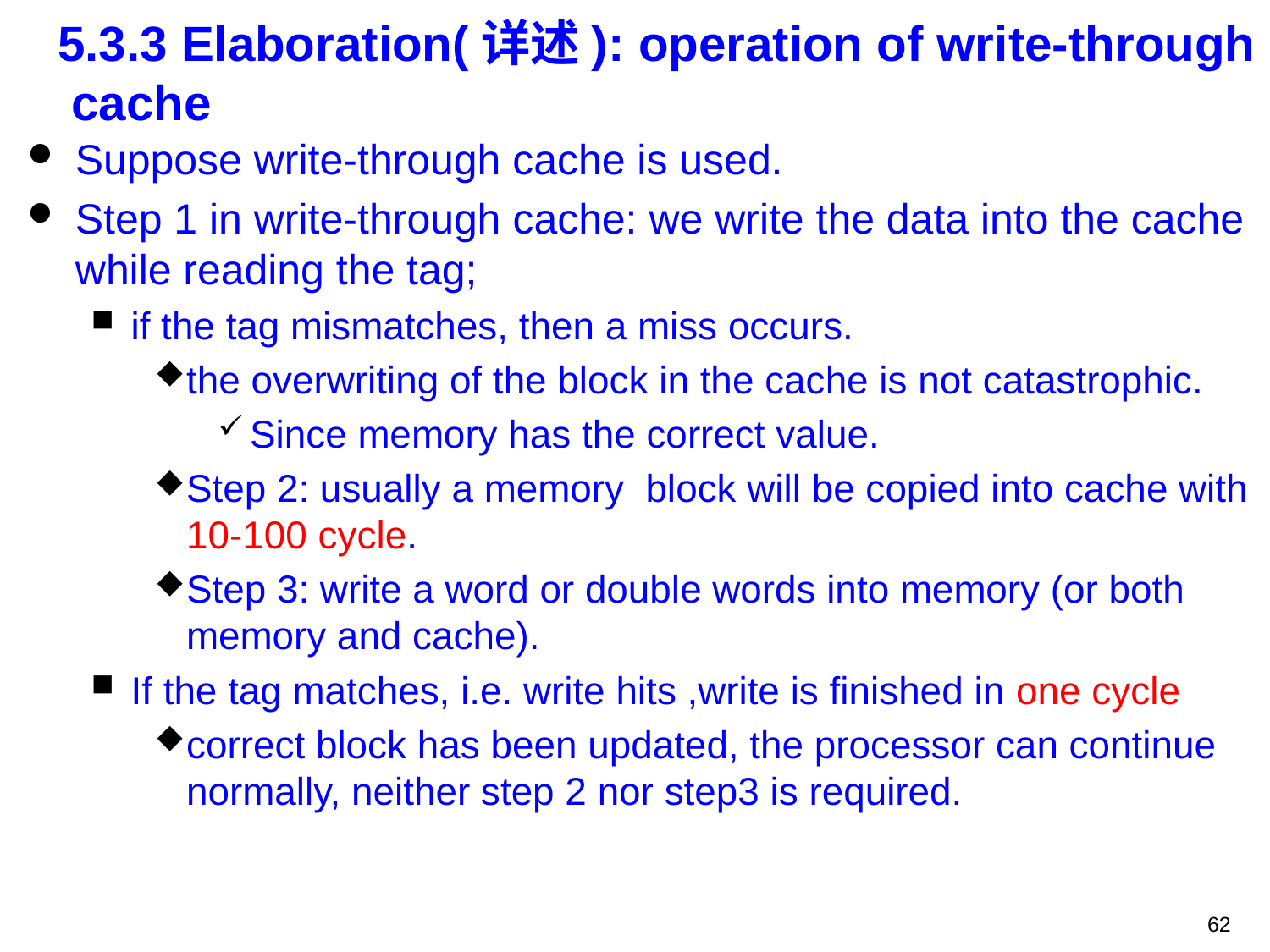

# 5.3.3 Elaboration(详述): operation of write-through  cache
Suppose write-through cache is used.
Step 1 in write-through cache: we write the data into the cache while reading the tag;
if the tag mismatches, then a miss occurs.
the overwriting of the block in the cache is not catastrophic.
Since memory has the correct value.
Step 2: usually a memory  block will be copied into cache with 10-100 cycle.
Step 3: write a word or double words into memory (or both memory and cache).
If the tag matches, i.e. write hits ,write is finished in one cycle
correct block has been updated, the processor can continue normally, neither step 2 nor step3 is required.
62